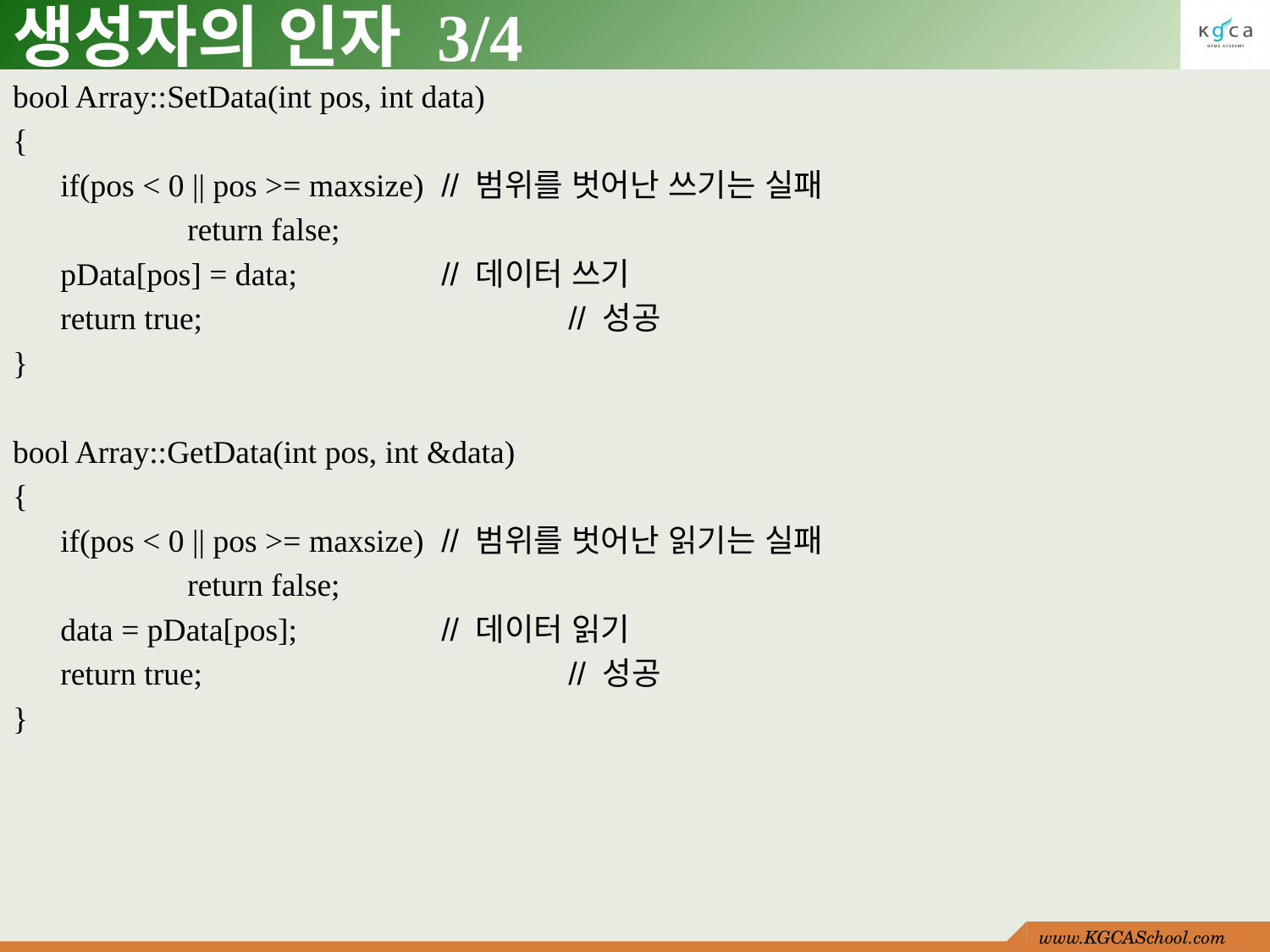

# 생성자의 인자 3/4
bool Array::SetData(int pos, int data)
{
	if(pos < 0 || pos >= maxsize)	// 범위를 벗어난 쓰기는 실패
		return false;
	pData[pos] = data;		// 데이터 쓰기
	return true;			// 성공
}

bool Array::GetData(int pos, int &data)
{
	if(pos < 0 || pos >= maxsize)	// 범위를 벗어난 읽기는 실패
		return false;
	data = pData[pos];		// 데이터 읽기
	return true;			// 성공
}